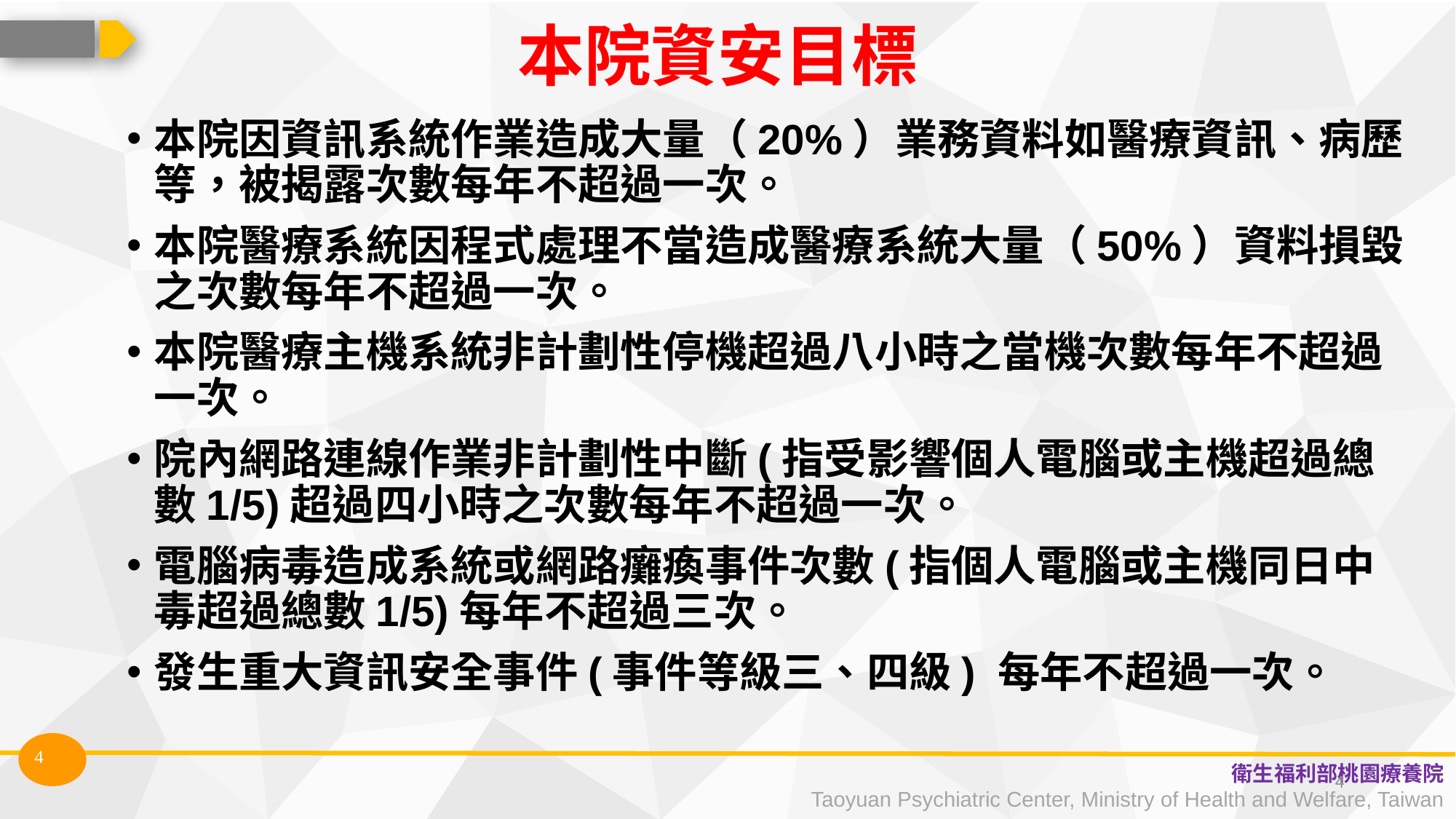

# 本院資安目標
本院因資訊系統作業造成大量（20%）業務資料如醫療資訊、病歷等，被揭露次數每年不超過一次。
本院醫療系統因程式處理不當造成醫療系統大量（50%）資料損毀之次數每年不超過一次。
本院醫療主機系統非計劃性停機超過八小時之當機次數每年不超過一次。
院內網路連線作業非計劃性中斷(指受影響個人電腦或主機超過總數1/5)超過四小時之次數每年不超過一次。
電腦病毒造成系統或網路癱瘓事件次數(指個人電腦或主機同日中毒超過總數1/5)每年不超過三次。
發生重大資訊安全事件(事件等級三、四級) 每年不超過一次。
4